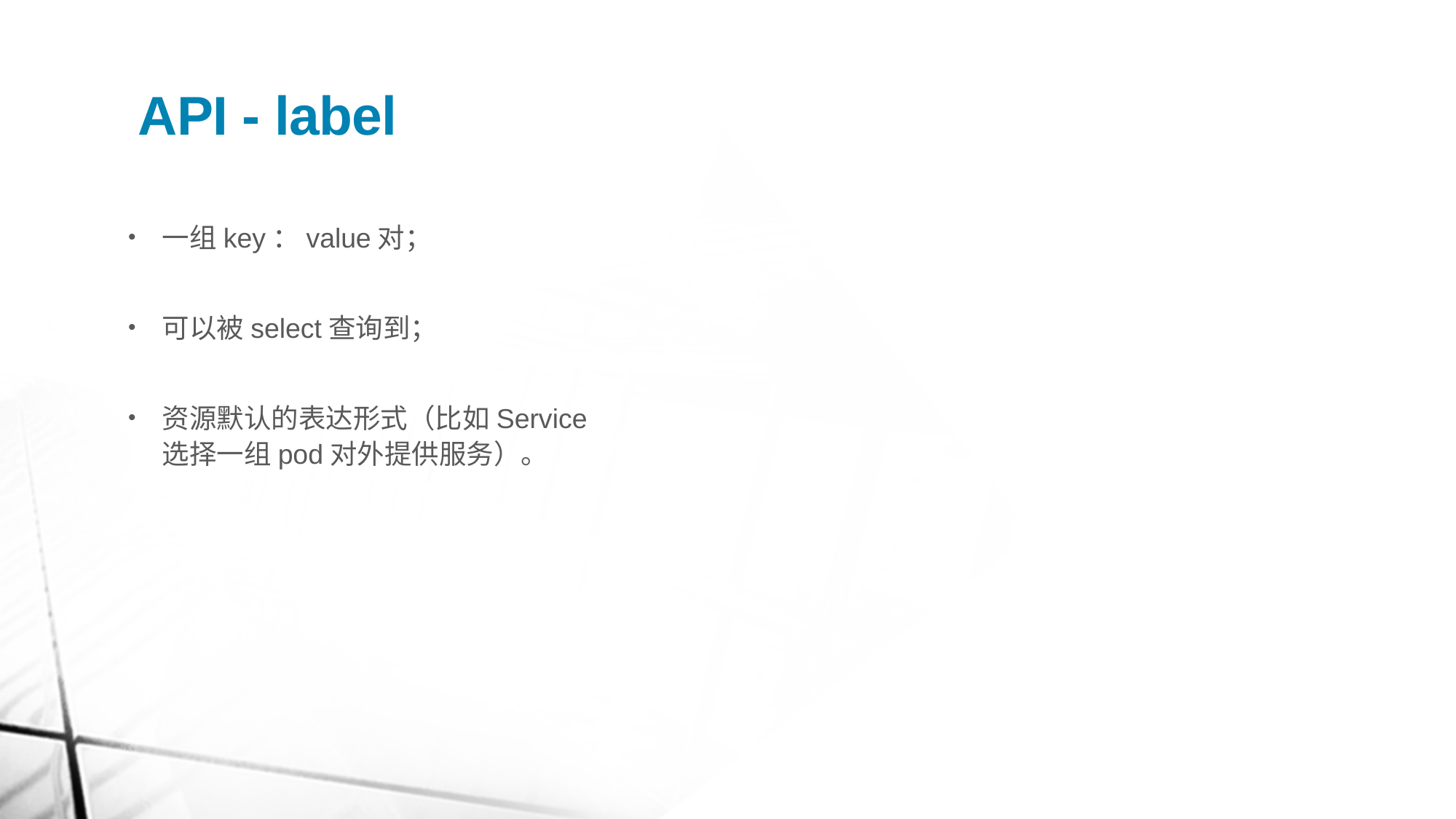

# API - label
一组key：value对；

可以被select查询到；

资源默认的表达形式（比如Service选择一组pod对外提供服务）。